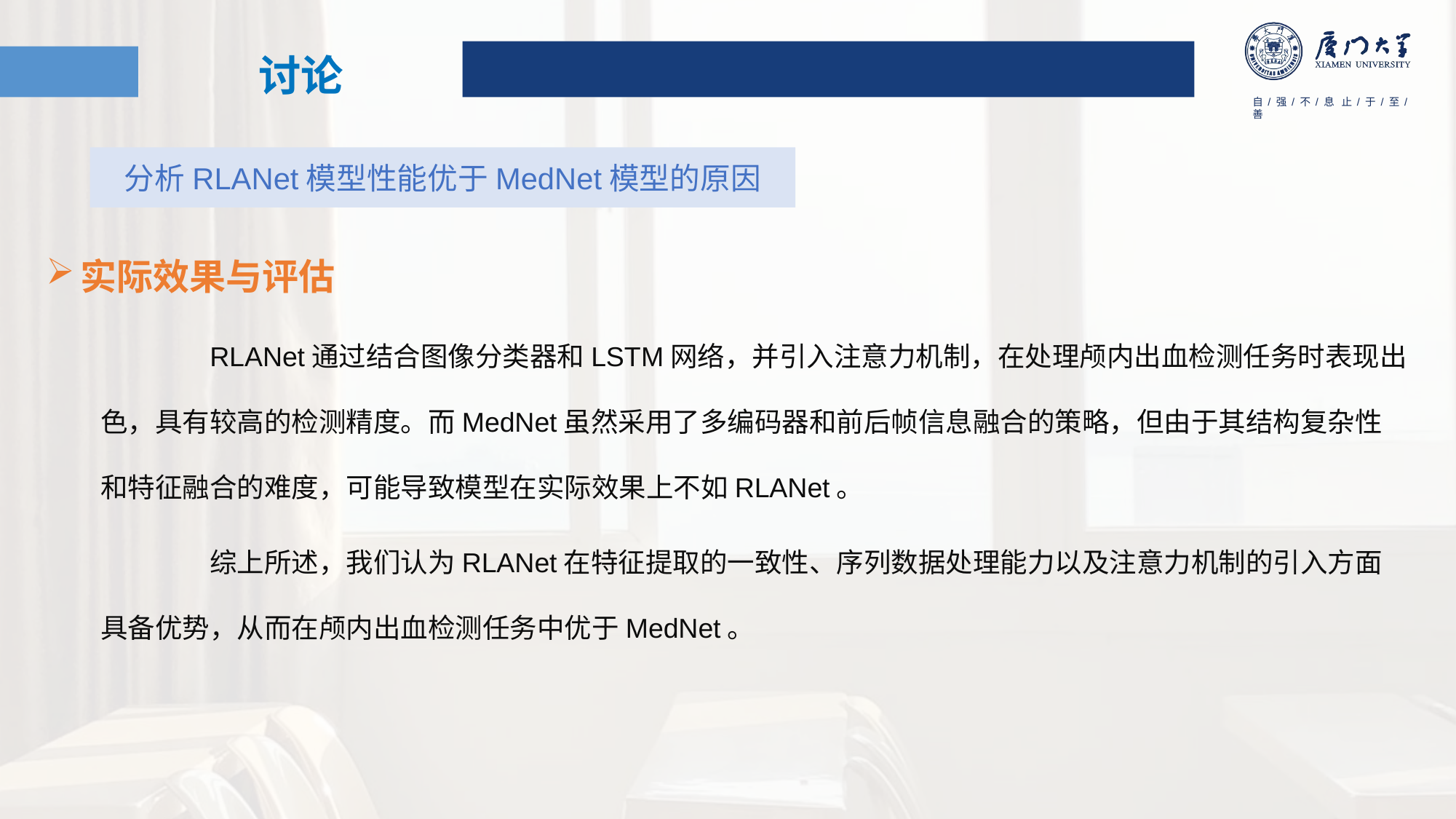

讨论
分析RLANet模型性能优于MedNet模型的原因
实际效果与评估
	RLANet通过结合图像分类器和LSTM网络，并引入注意力机制，在处理颅内出血检测任务时表现出色，具有较高的检测精度。而MedNet虽然采用了多编码器和前后帧信息融合的策略，但由于其结构复杂性和特征融合的难度，可能导致模型在实际效果上不如RLANet。
	综上所述，我们认为RLANet在特征提取的一致性、序列数据处理能力以及注意力机制的引入方面具备优势，从而在颅内出血检测任务中优于MedNet。